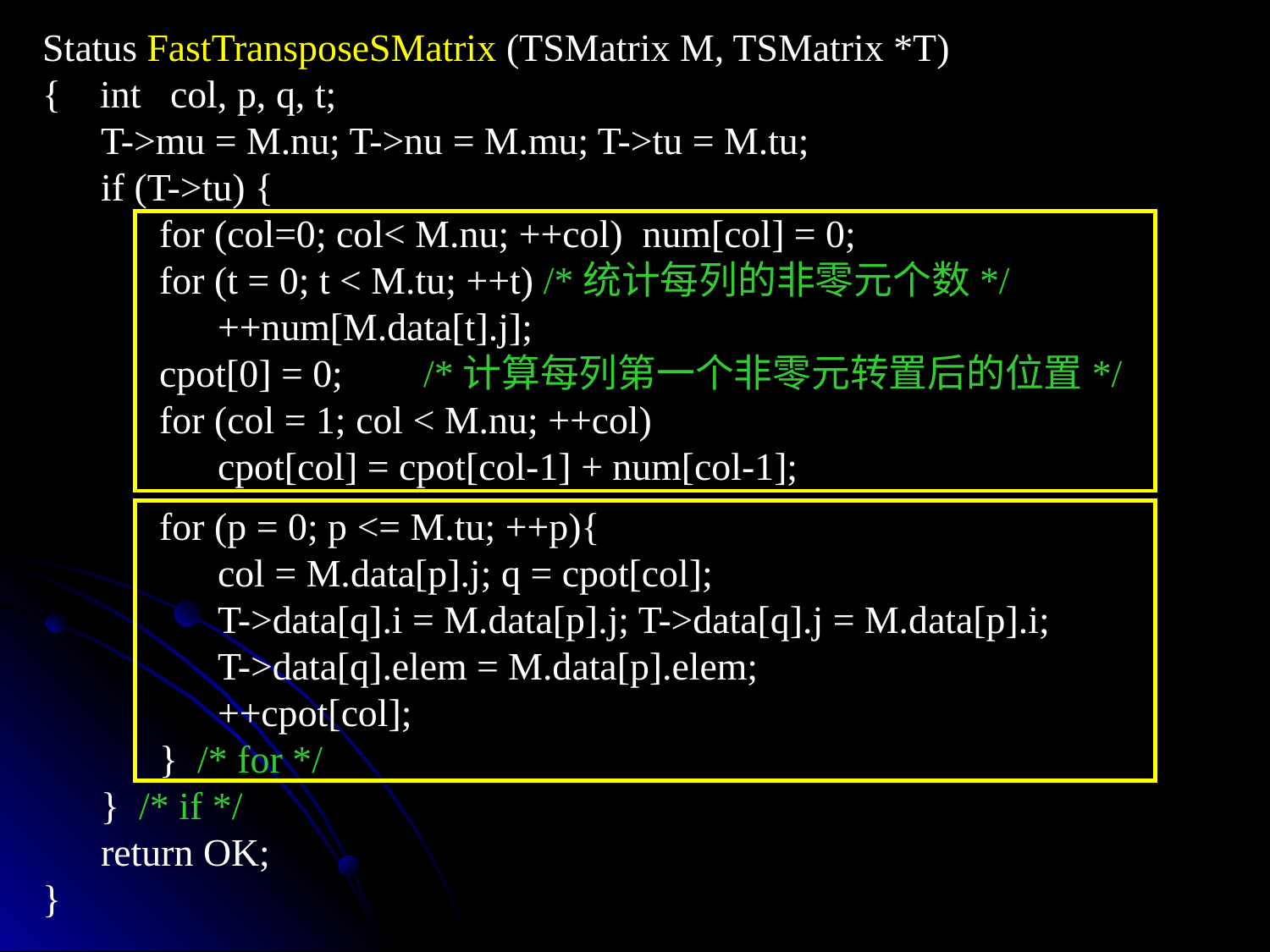

Status FastTransposeSMatrix (TSMatrix M, TSMatrix *T)
{    int   col, p, q, t;
      T->mu = M.nu; T->nu = M.mu; T->tu = M.tu;
      if (T->tu) {
            for (col=0; col< M.nu; ++col)  num[col] = 0;
            for (t = 0; t < M.tu; ++t) /*统计每列的非零元个数*/
                  ++num[M.data[t].j];
            cpot[0] = 0; 	/*计算每列第一个非零元转置后的位置*/
            for (col = 1; col < M.nu; ++col)
                  cpot[col] = cpot[col-1] + num[col-1];
            for (p = 0; p <= M.tu; ++p){
                  col = M.data[p].j; q = cpot[col];
                  T->data[q].i = M.data[p].j; T->data[q].j = M.data[p].i;
                  T->data[q].elem = M.data[p].elem;
                  ++cpot[col];
            }  /* for */
      }  /* if */
      return OK;
}